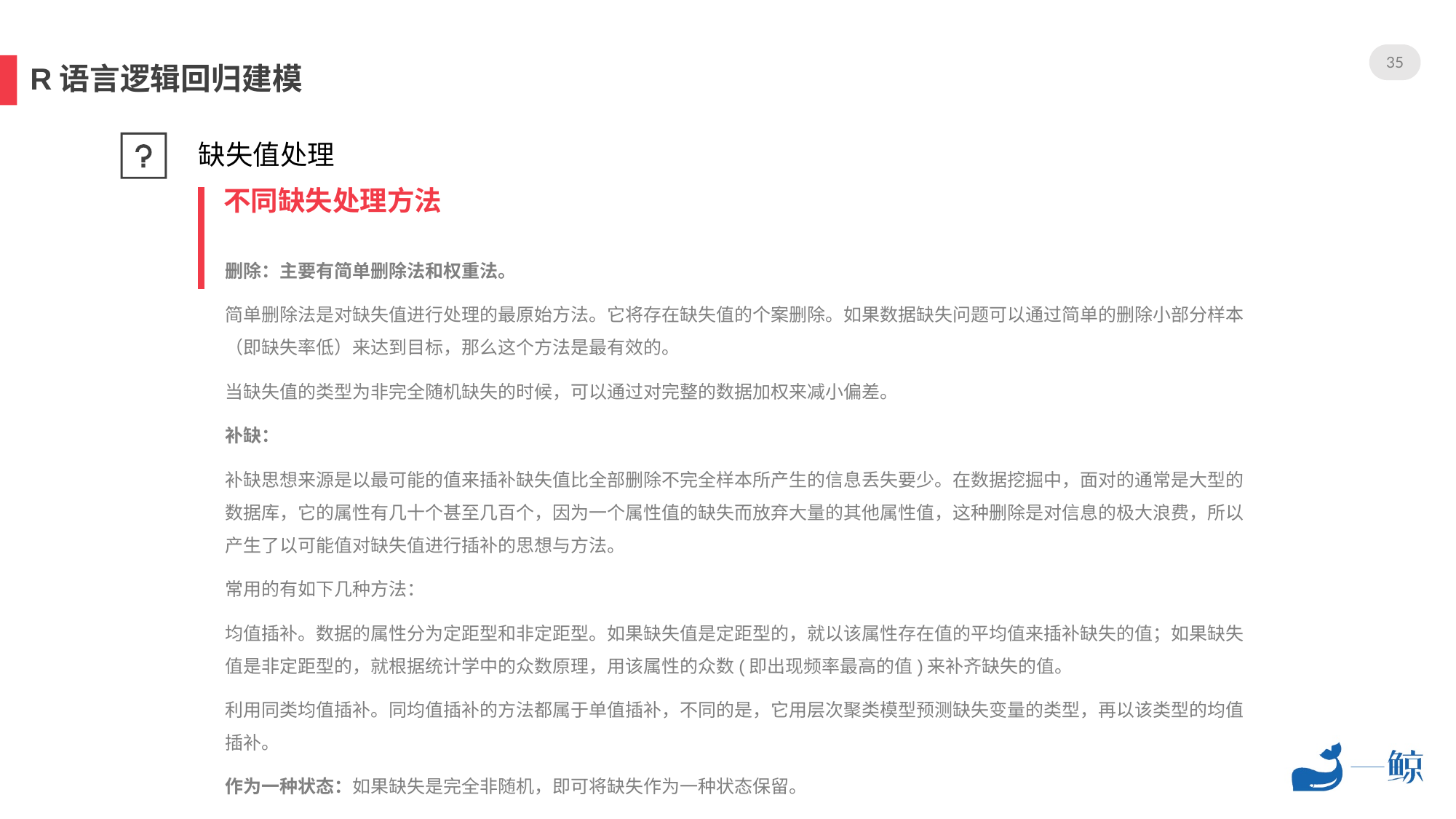

35
R语言逻辑回归建模

缺失值处理
不同缺失处理方法
删除：主要有简单删除法和权重法。
简单删除法是对缺失值进行处理的最原始方法。它将存在缺失值的个案删除。如果数据缺失问题可以通过简单的删除小部分样本（即缺失率低）来达到目标，那么这个方法是最有效的。
当缺失值的类型为非完全随机缺失的时候，可以通过对完整的数据加权来减小偏差。
补缺：
补缺思想来源是以最可能的值来插补缺失值比全部删除不完全样本所产生的信息丢失要少。在数据挖掘中，面对的通常是大型的数据库，它的属性有几十个甚至几百个，因为一个属性值的缺失而放弃大量的其他属性值，这种删除是对信息的极大浪费，所以产生了以可能值对缺失值进行插补的思想与方法。
常用的有如下几种方法：
均值插补。数据的属性分为定距型和非定距型。如果缺失值是定距型的，就以该属性存在值的平均值来插补缺失的值；如果缺失值是非定距型的，就根据统计学中的众数原理，用该属性的众数(即出现频率最高的值)来补齐缺失的值。
利用同类均值插补。同均值插补的方法都属于单值插补，不同的是，它用层次聚类模型预测缺失变量的类型，再以该类型的均值插补。
作为一种状态：如果缺失是完全非随机，即可将缺失作为一种状态保留。